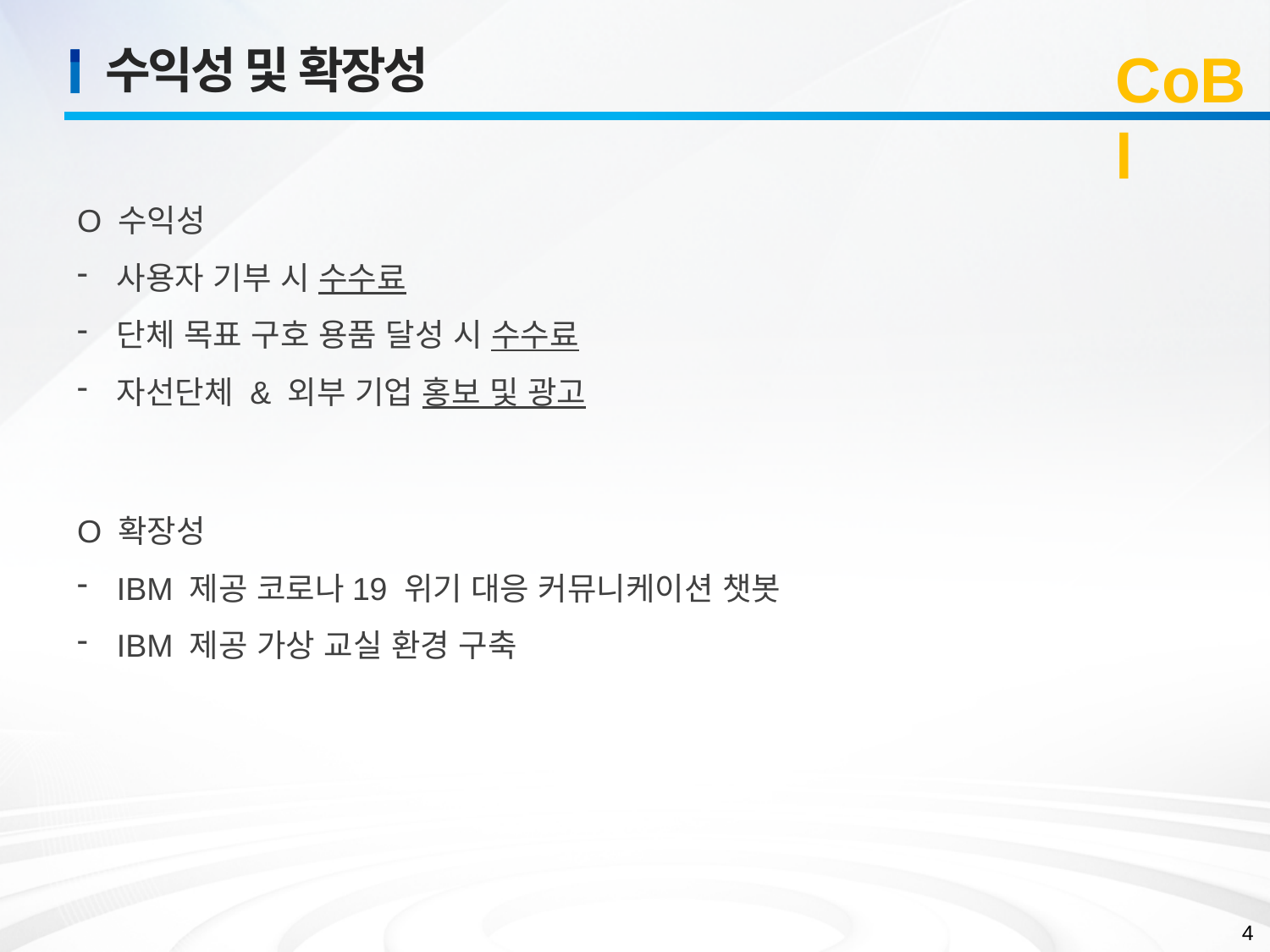

수익성 및 확장성
CoBl

O 수익성
사용자 기부 시 수수료
단체 목표 구호 용품 달성 시 수수료
자선단체 & 외부 기업 홍보 및 광고
O 확장성
IBM 제공 코로나19 위기 대응 커뮤니케이션 챗봇
IBM 제공 가상 교실 환경 구축